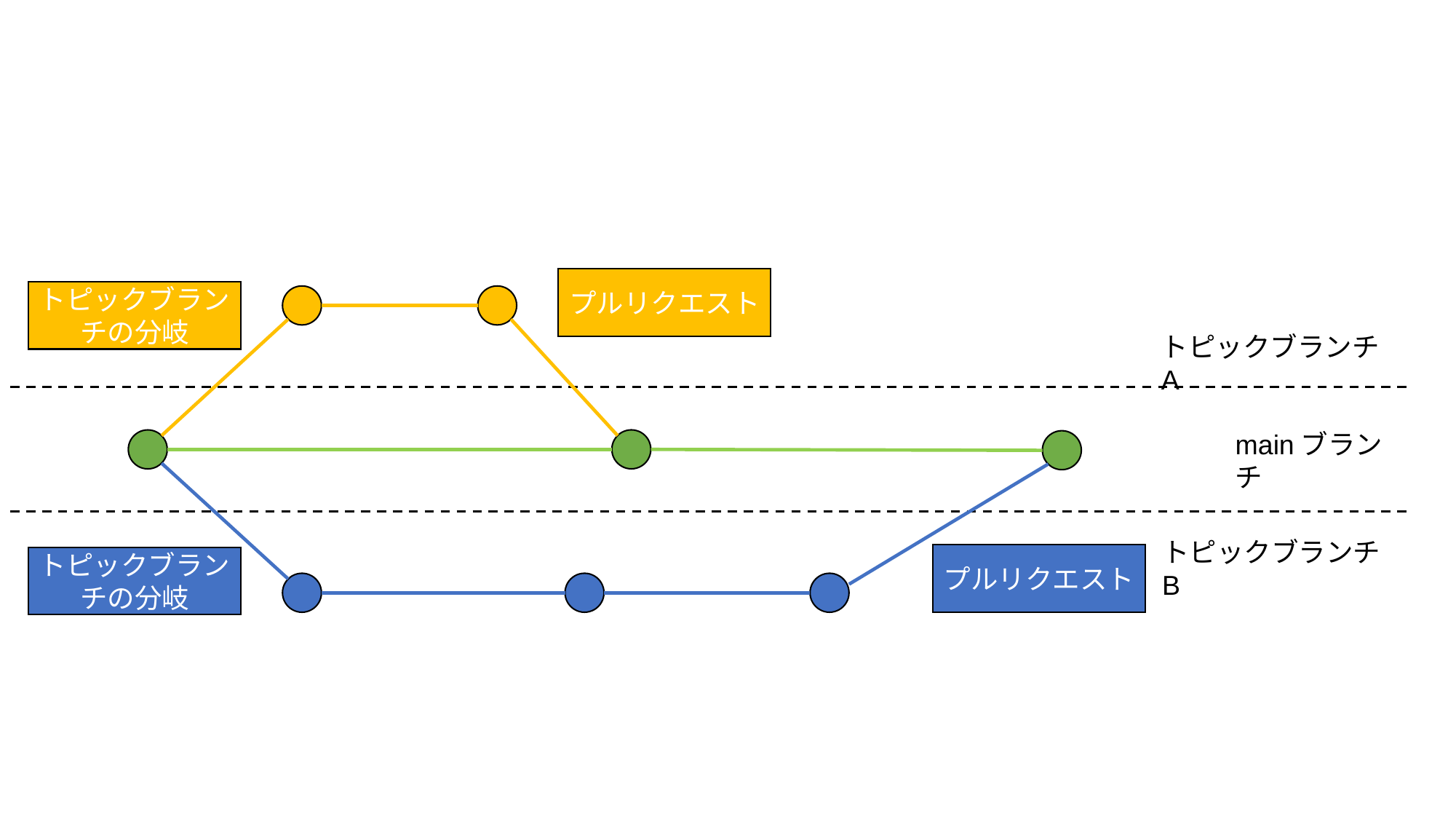

プルリクエスト
トピックブランチの分岐

トピックブランチA
mainブランチ

トピックブランチB
プルリクエスト
トピックブランチの分岐